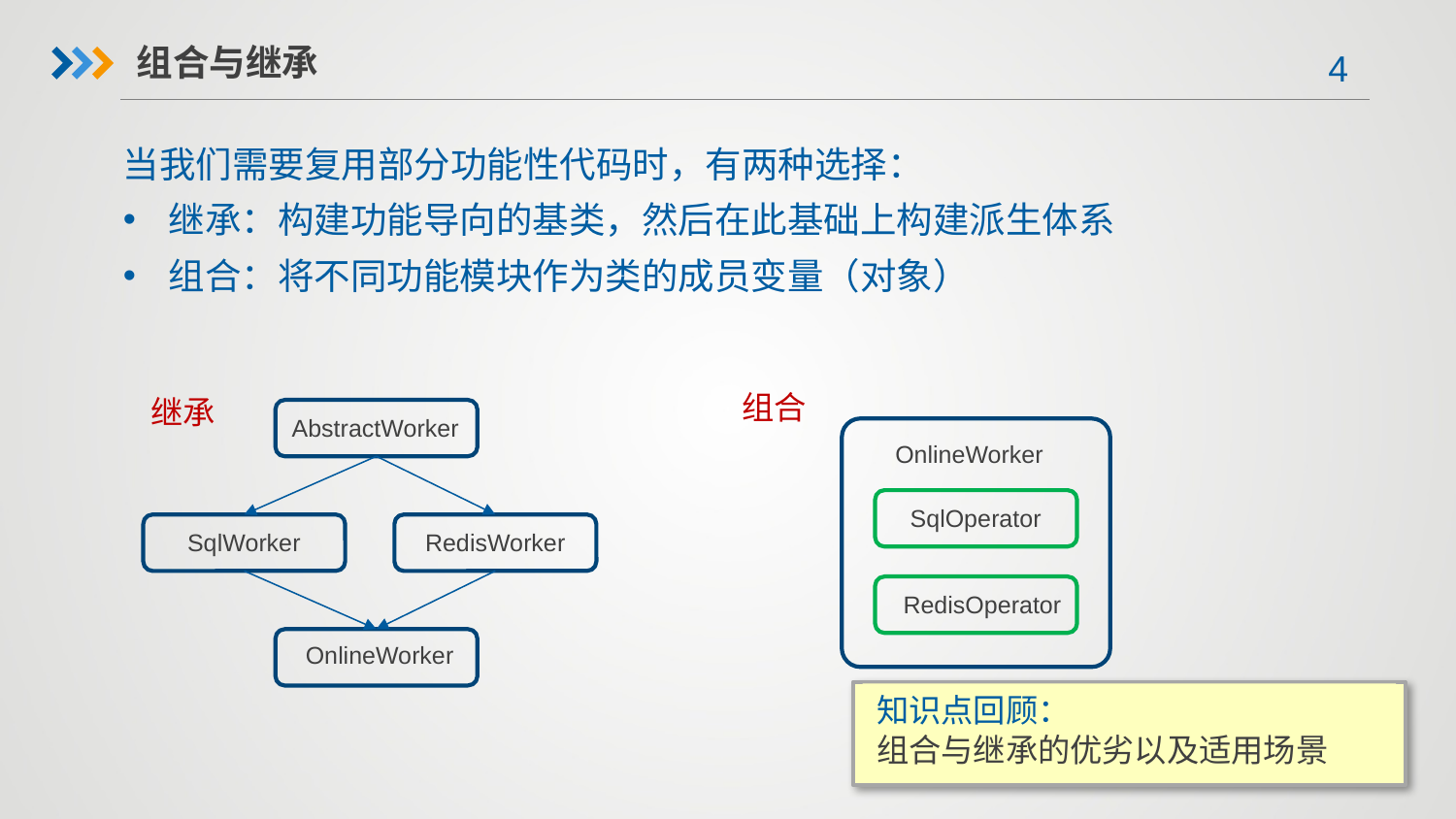

组合与继承
当我们需要复用部分功能性代码时，有两种选择：
继承：构建功能导向的基类，然后在此基础上构建派生体系
组合：将不同功能模块作为类的成员变量（对象）
组合
继承

AbstractWorker

SqlWorker
RedisWorker

OnlineWorker

OnlineWorker

SqlOperator

RedisOperator

知识点回顾：
组合与继承的优劣以及适用场景